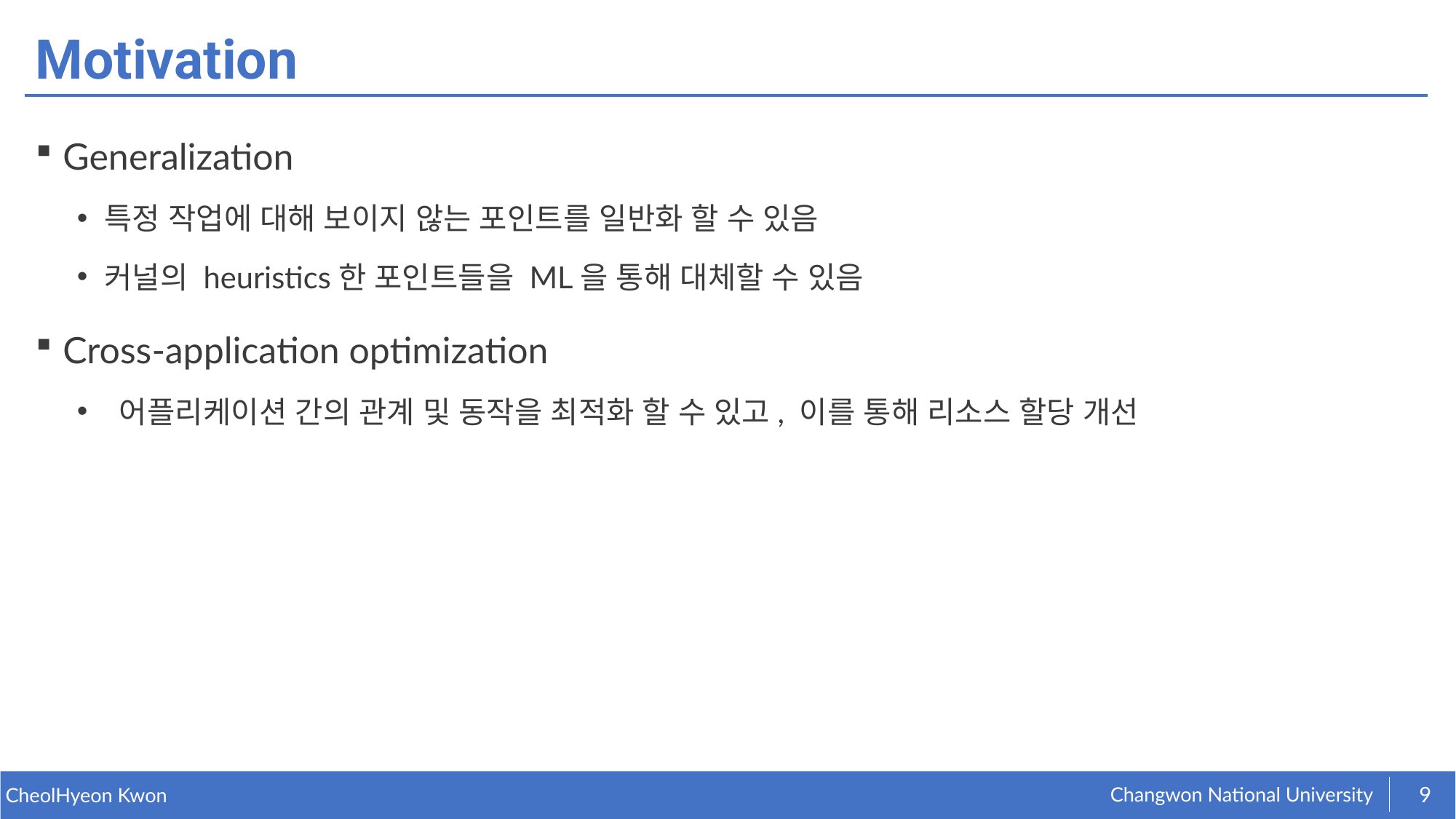

# Motivation
Generalization
특정 작업에 대해 보이지 않는 포인트를 일반화 할 수 있음
커널의 heuristics한 포인트들을 ML을 통해 대체할 수 있음
Cross-application optimization
 어플리케이션 간의 관계 및 동작을 최적화 할 수 있고, 이를 통해 리소스 할당 개선

9